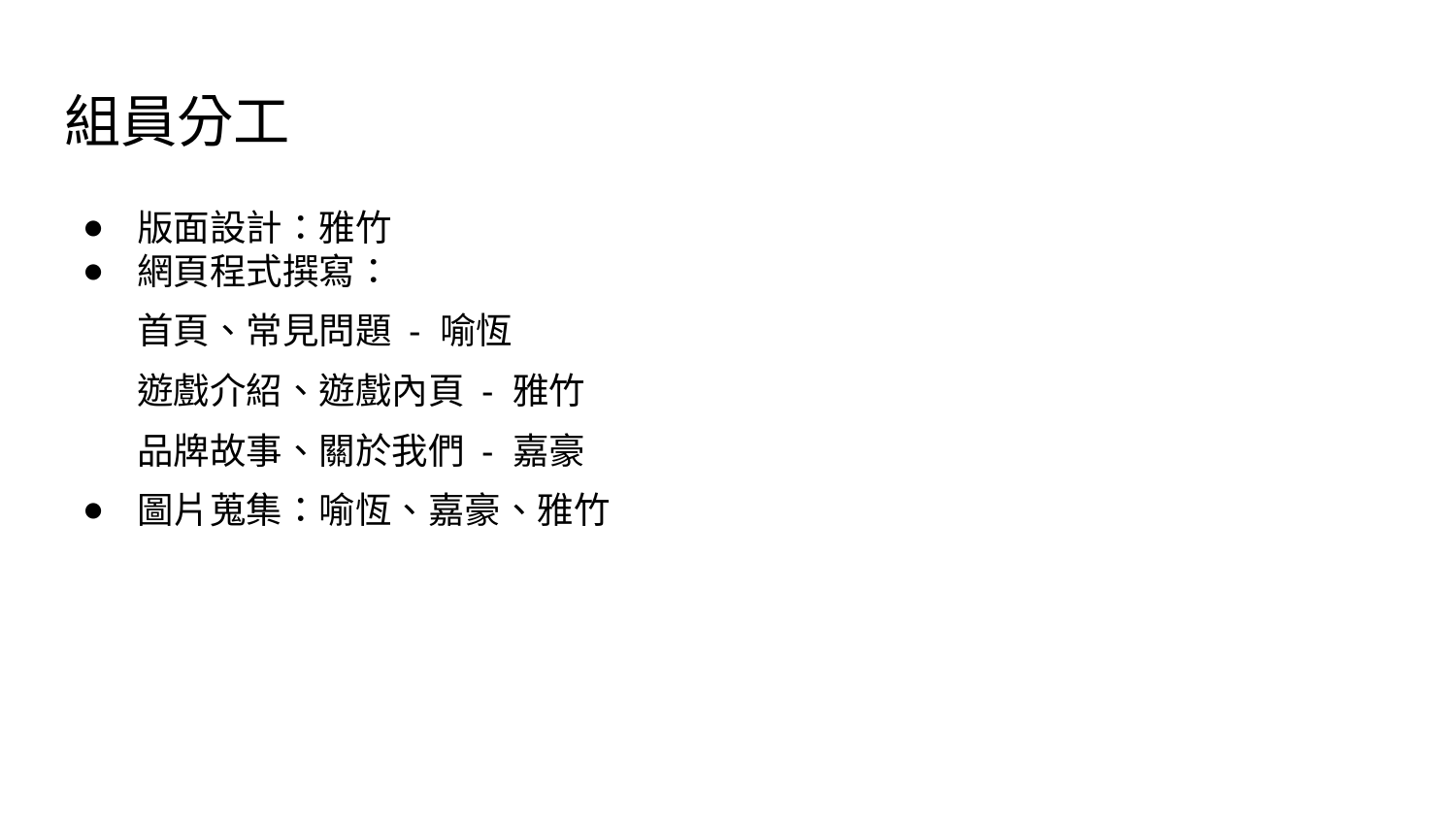

# 組員分工
版面設計：雅竹
網頁程式撰寫：
首頁、常見問題 - 喻恆
遊戲介紹、遊戲內頁 - 雅竹
品牌故事、關於我們 - 嘉豪
圖片蒐集：喻恆、嘉豪、雅竹